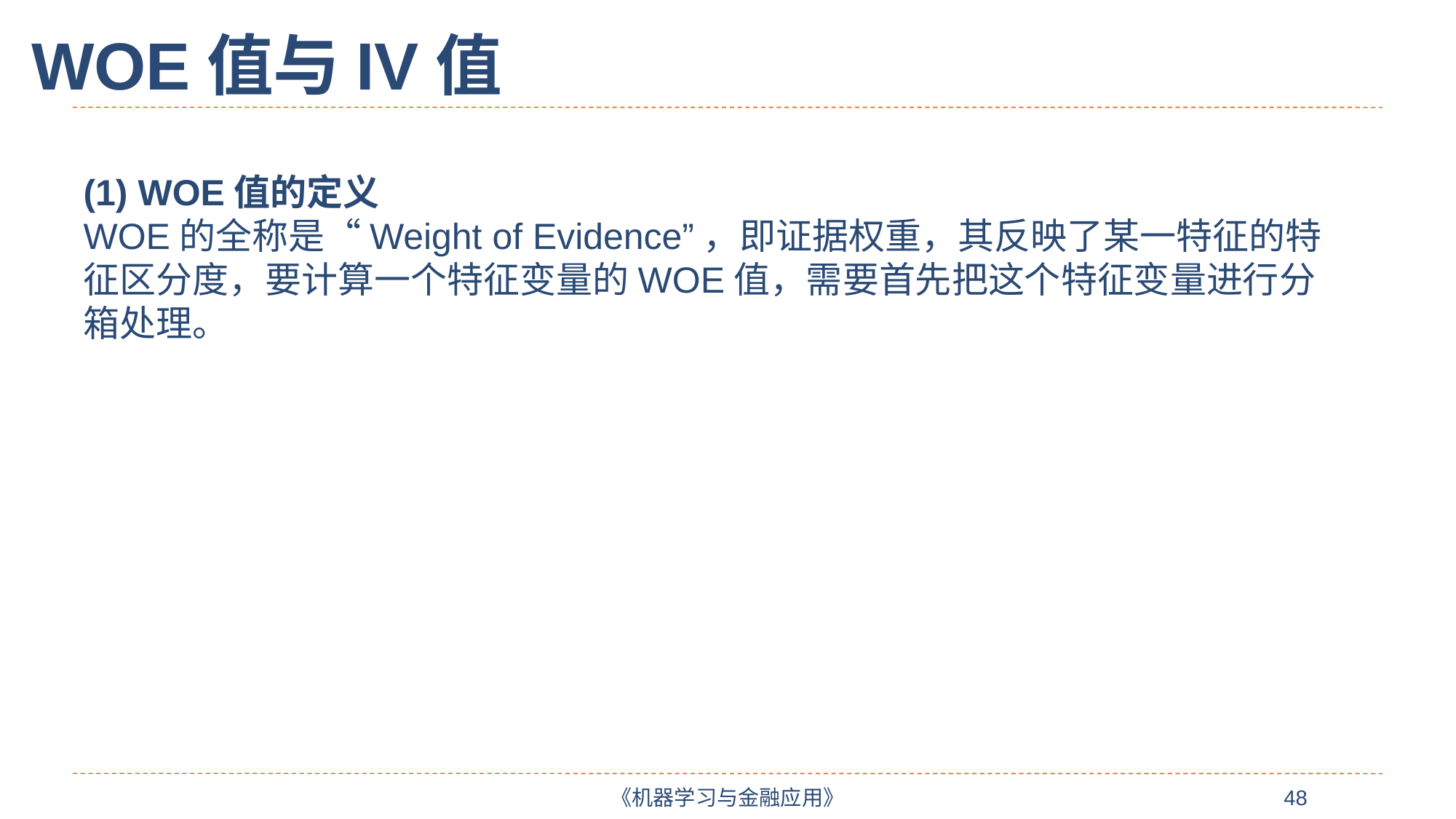

WOE值与IV值
WOE值的定义
WOE的全称是“Weight of Evidence”，即证据权重，其反映了某一特征的特征区分度，要计算一个特征变量的WOE值，需要首先把这个特征变量进行分箱处理。